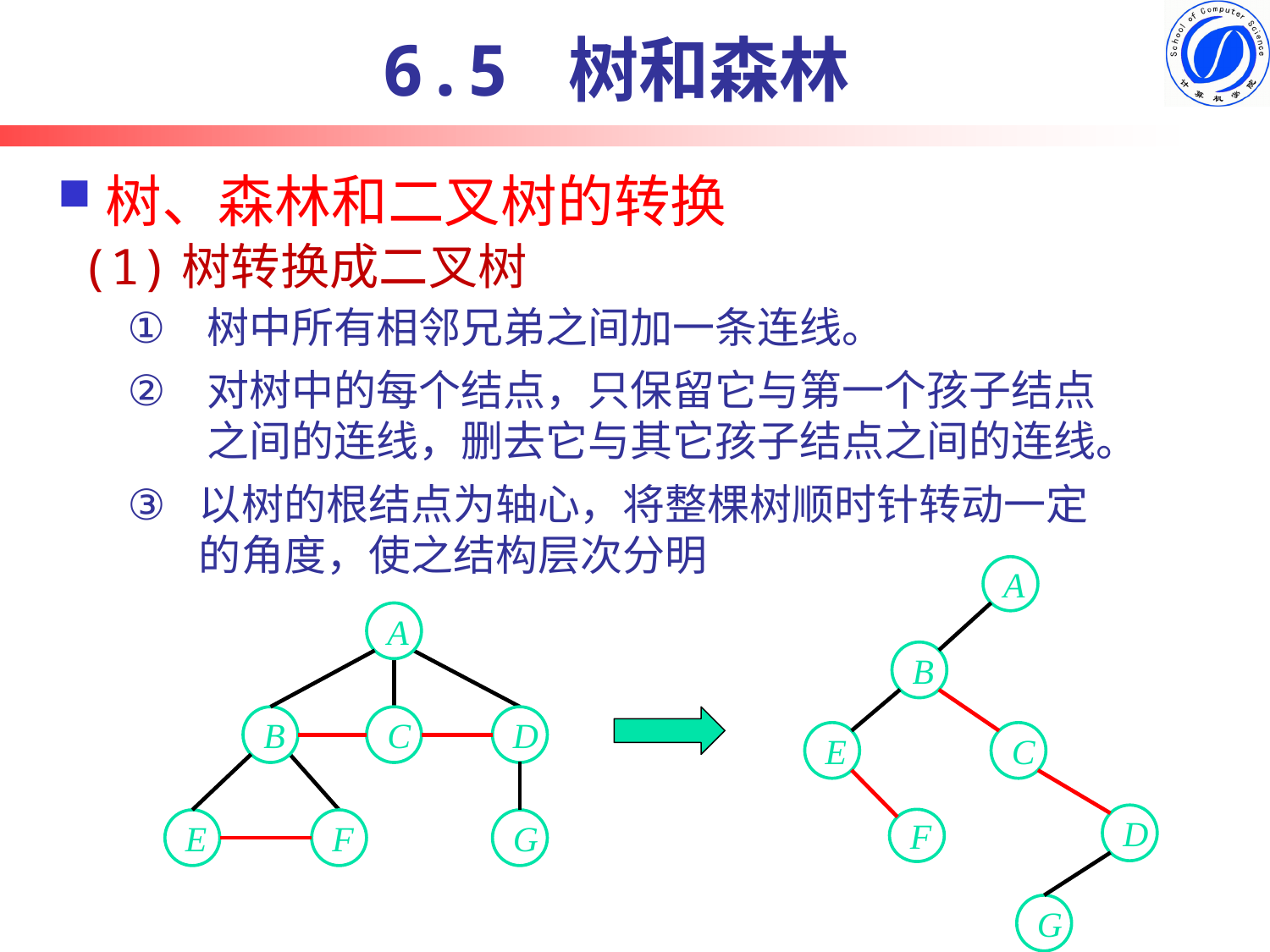

6.5 树和森林
# 树、森林和二叉树的转换
(1)树转换成二叉树
树中所有相邻兄弟之间加一条连线。
对树中的每个结点，只保留它与第一个孩子结点之间的连线，删去它与其它孩子结点之间的连线。
以树的根结点为轴心，将整棵树顺时针转动一定的角度，使之结构层次分明
A
B
C
E
D
F
G
A
B
C
D
E
F
G